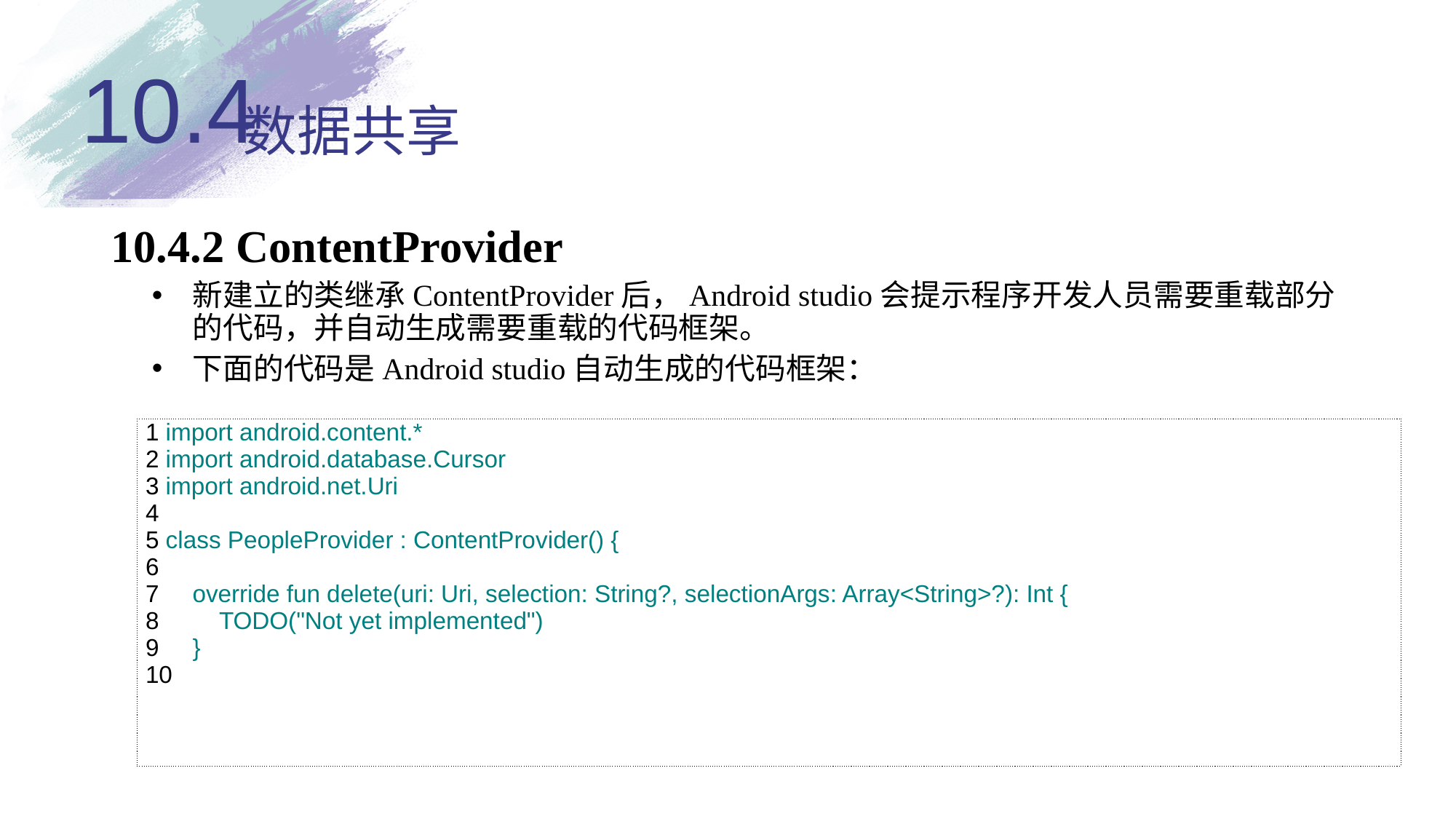

10.4
# 数据共享
10.4.2 ContentProvider
新建立的类继承ContentProvider后，Android studio会提示程序开发人员需要重载部分的代码，并自动生成需要重载的代码框架。
下面的代码是Android studio自动生成的代码框架：
| 1 import android.content.\* 2 import android.database.Cursor 3 import android.net.Uri 4  5 class PeopleProvider : ContentProvider() { 6  7     override fun delete(uri: Uri, selection: String?, selectionArgs: Array<String>?): Int { 8         TODO("Not yet implemented") 9     } 10 |
| --- |